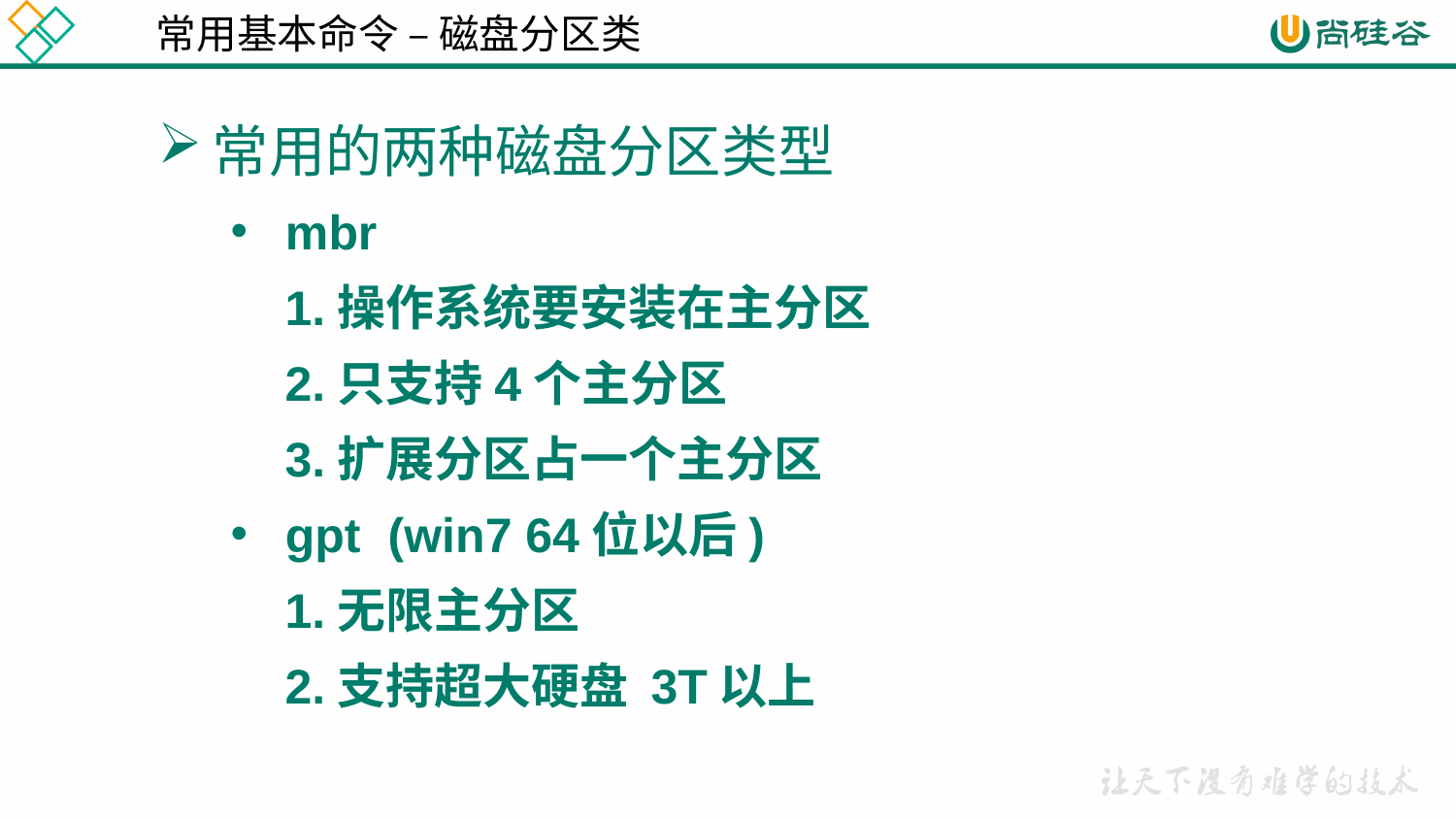

常用基本命令 – 磁盘分区类
常用的两种磁盘分区类型
mbr
    1.操作系统要安装在主分区
    2.只支持4个主分区
    3.扩展分区占一个主分区
gpt  (win7 64位以后)
    1.无限主分区
    2.支持超大硬盘 3T以上